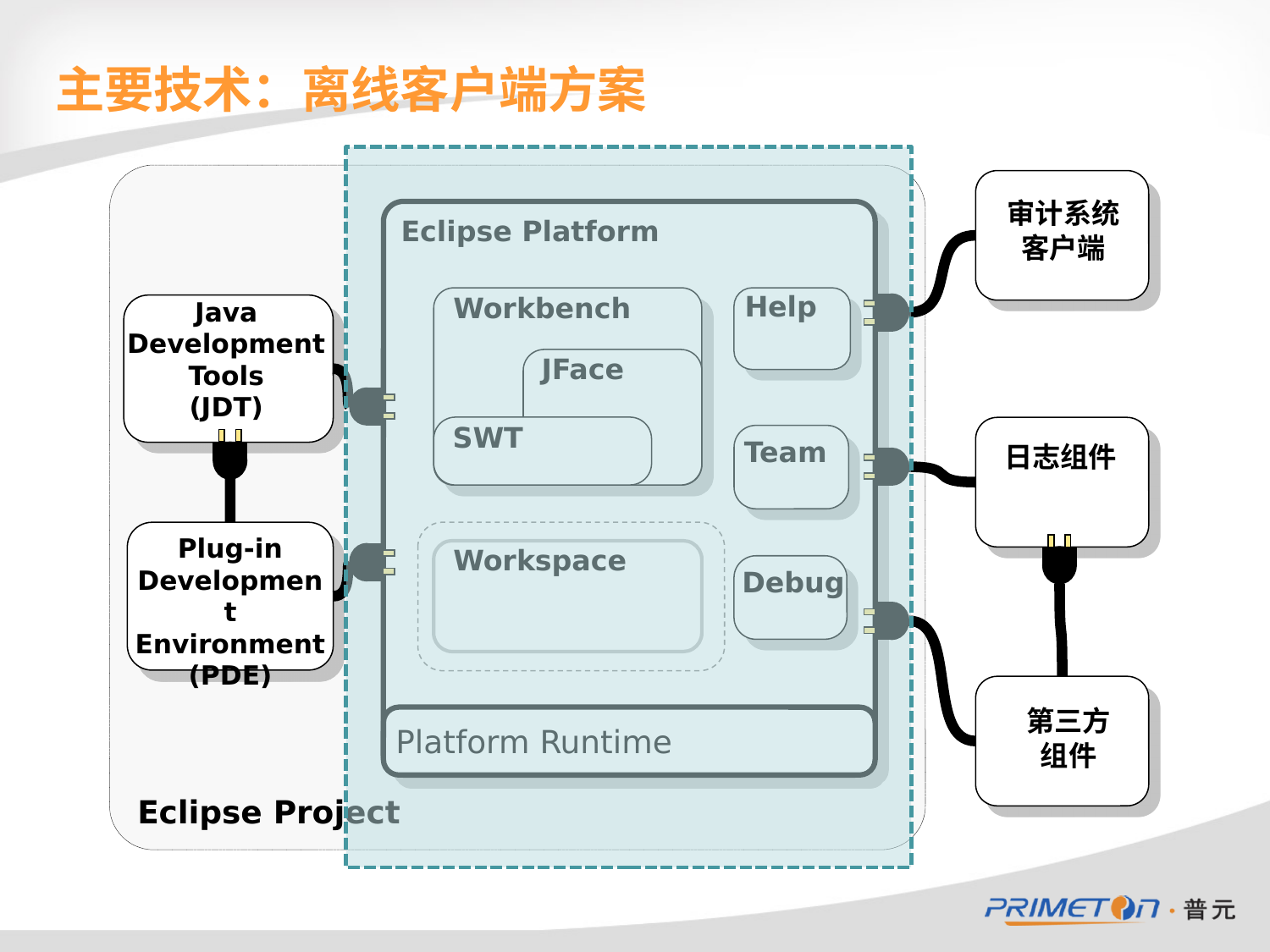

# 主要技术：离线客户端方案

审计系统
客户端

Eclipse Platform
Help
Workbench

Java
Development
Tools
(JDT)

JFace

SWT

Team
日志组件

Plug-in
Development
Environment
(PDE)

Workspace

Debug

第三方
组件
Platform Runtime
Eclipse Project